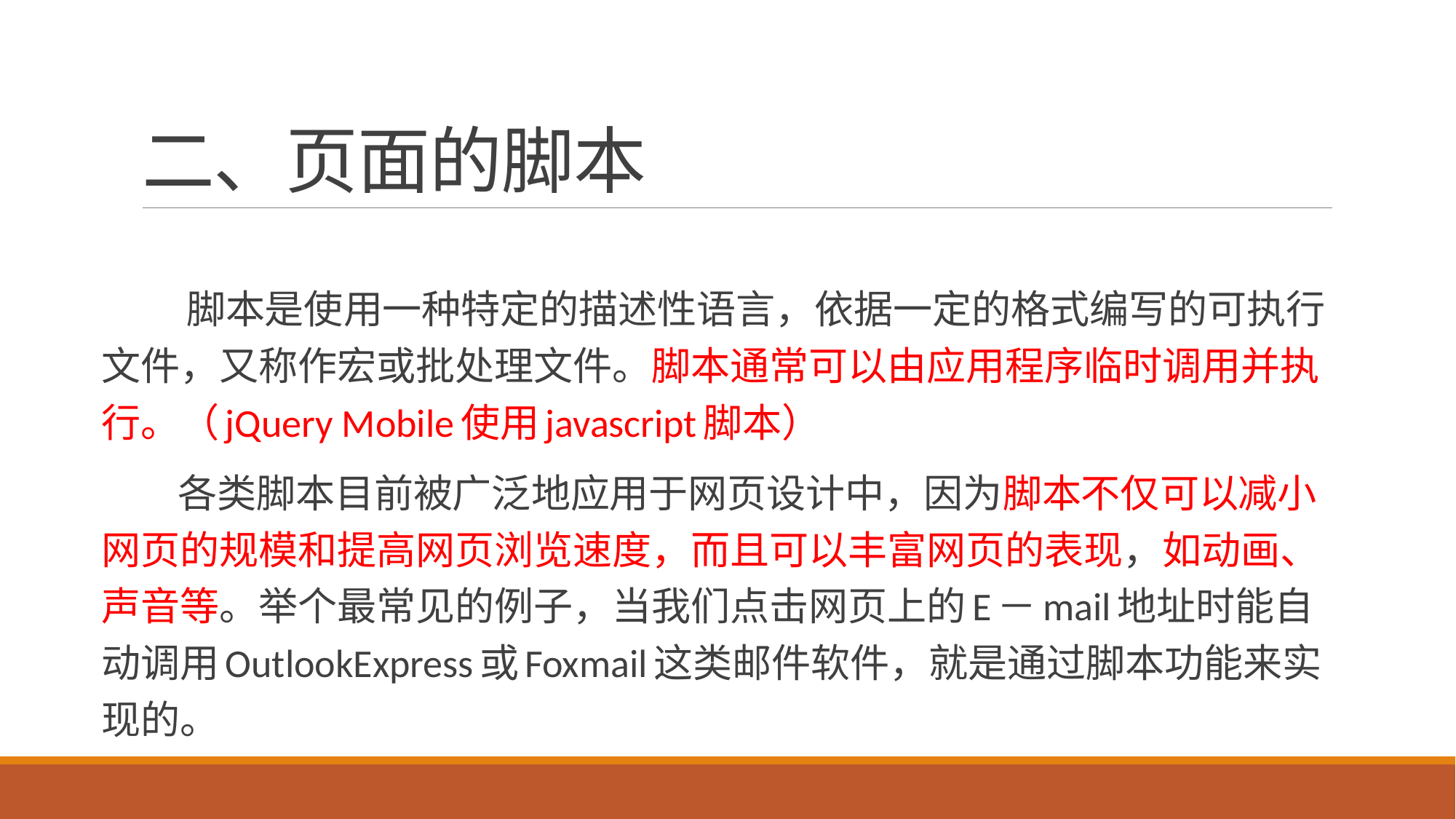

# 二、页面的脚本
         脚本是使用一种特定的描述性语言，依据一定的格式编写的可执行文件，又称作宏或批处理文件。脚本通常可以由应用程序临时调用并执行。（jQuery Mobile使用javascript脚本）
        各类脚本目前被广泛地应用于网页设计中，因为脚本不仅可以减小网页的规模和提高网页浏览速度，而且可以丰富网页的表现，如动画、声音等。举个最常见的例子，当我们点击网页上的E－mail地址时能自动调用OutlookExpress或Foxmail这类邮件软件，就是通过脚本功能来实现的。